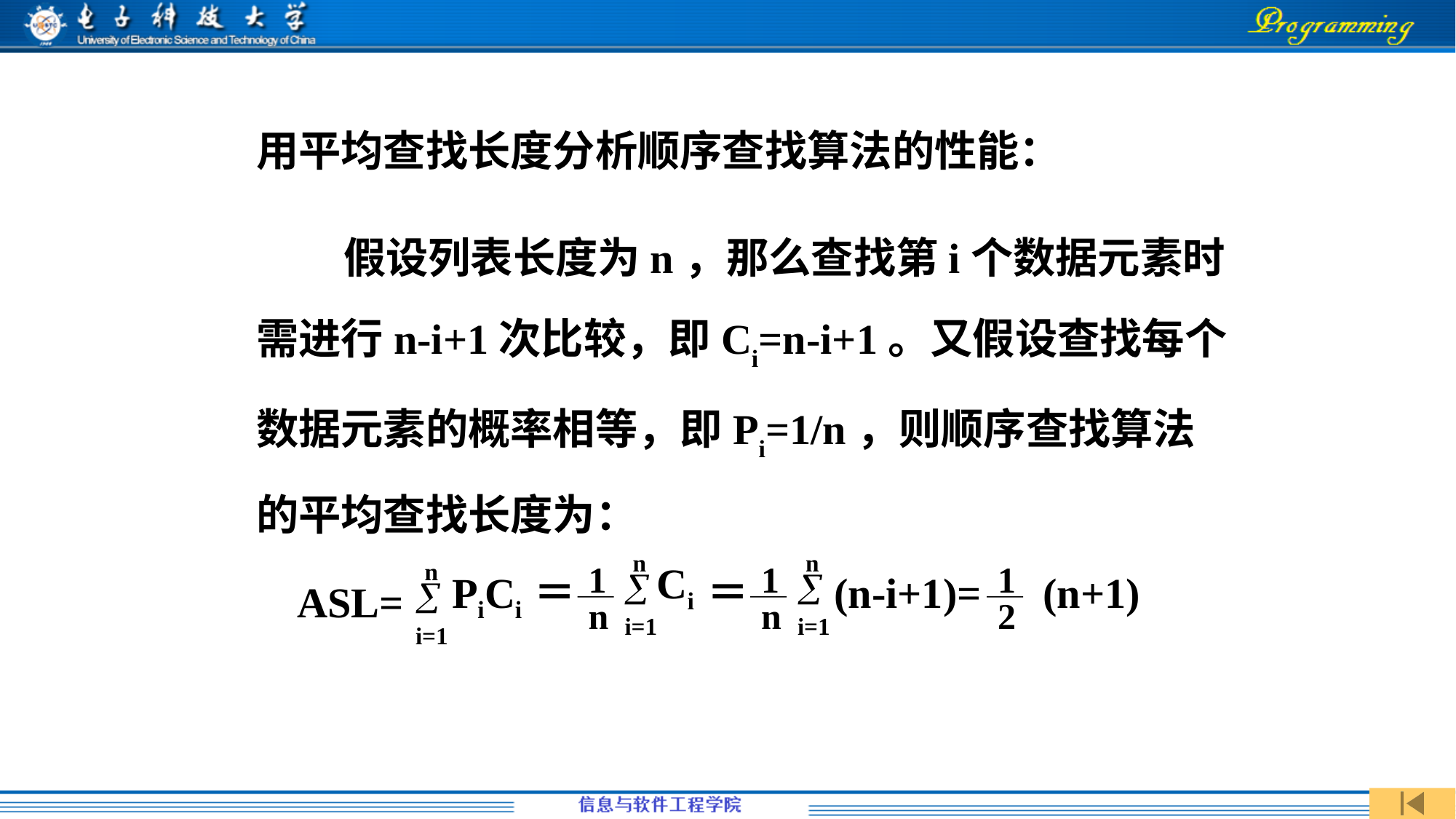

用平均查找长度分析顺序查找算法的性能：
        假设列表长度为n，那么查找第i个数据元素时需进行n-i+1次比较，即Ci=n-i+1。又假设查找每个数据元素的概率相等，即Pi=1/n，则顺序查找算法的平均查找长度为：
n
∑
i=1
Ci
1
n

n
∑
i=1
1
(n-i+1)=
n

n
∑
i=1
PiCi
1
＝
＝
(n+1)
ASL=
2